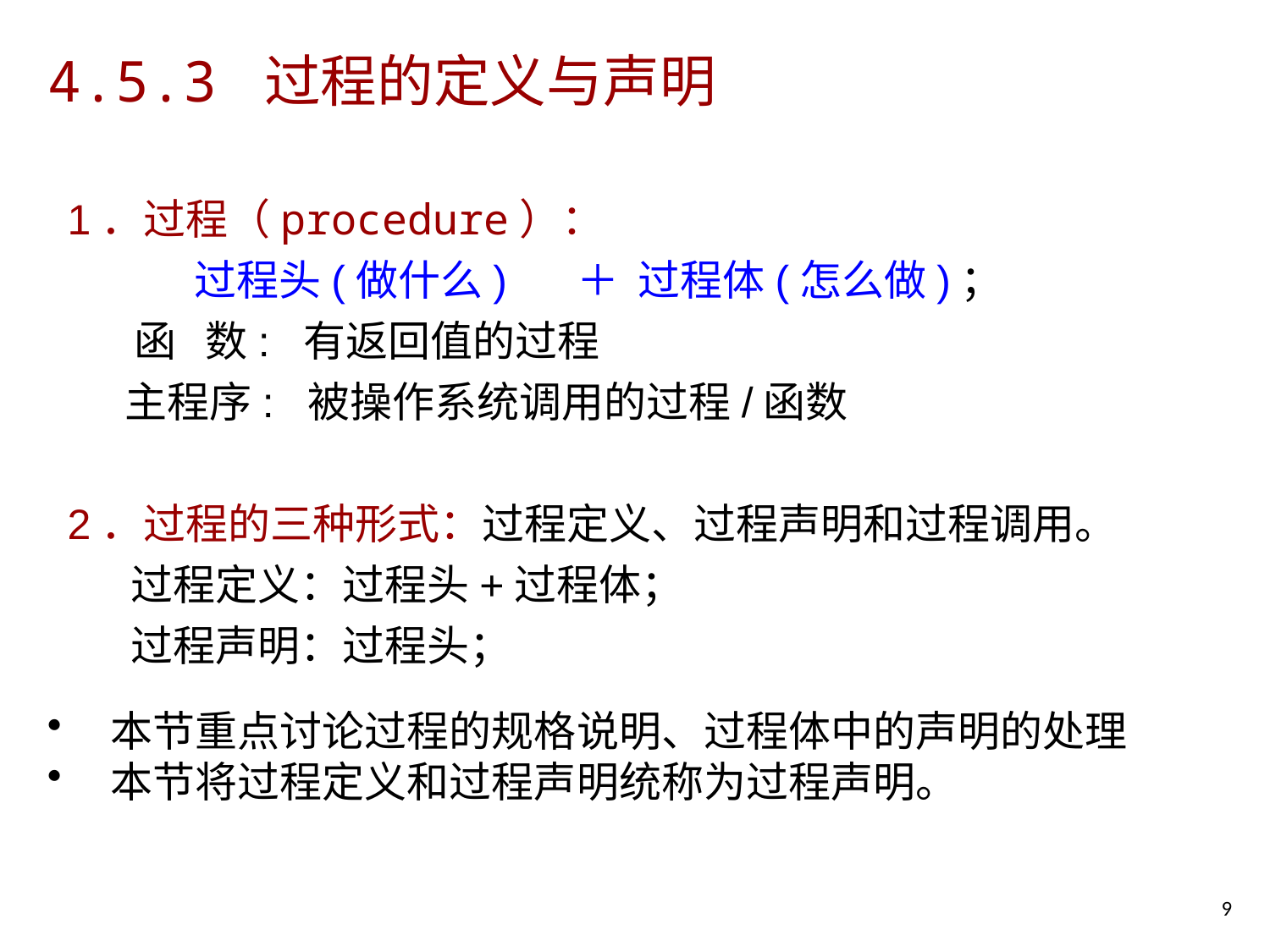

# 4.5.3 过程的定义与声明
1．过程（procedure）：
     	过程头(做什么)     ＋  过程体(怎么做)；
      函   数:  有返回值的过程
     主程序:  被操作系统调用的过程/函数

2．过程的三种形式：过程定义、过程声明和过程调用。
过程定义：过程头+过程体；
过程声明：过程头；
本节重点讨论过程的规格说明、过程体中的声明的处理
本节将过程定义和过程声明统称为过程声明。
9